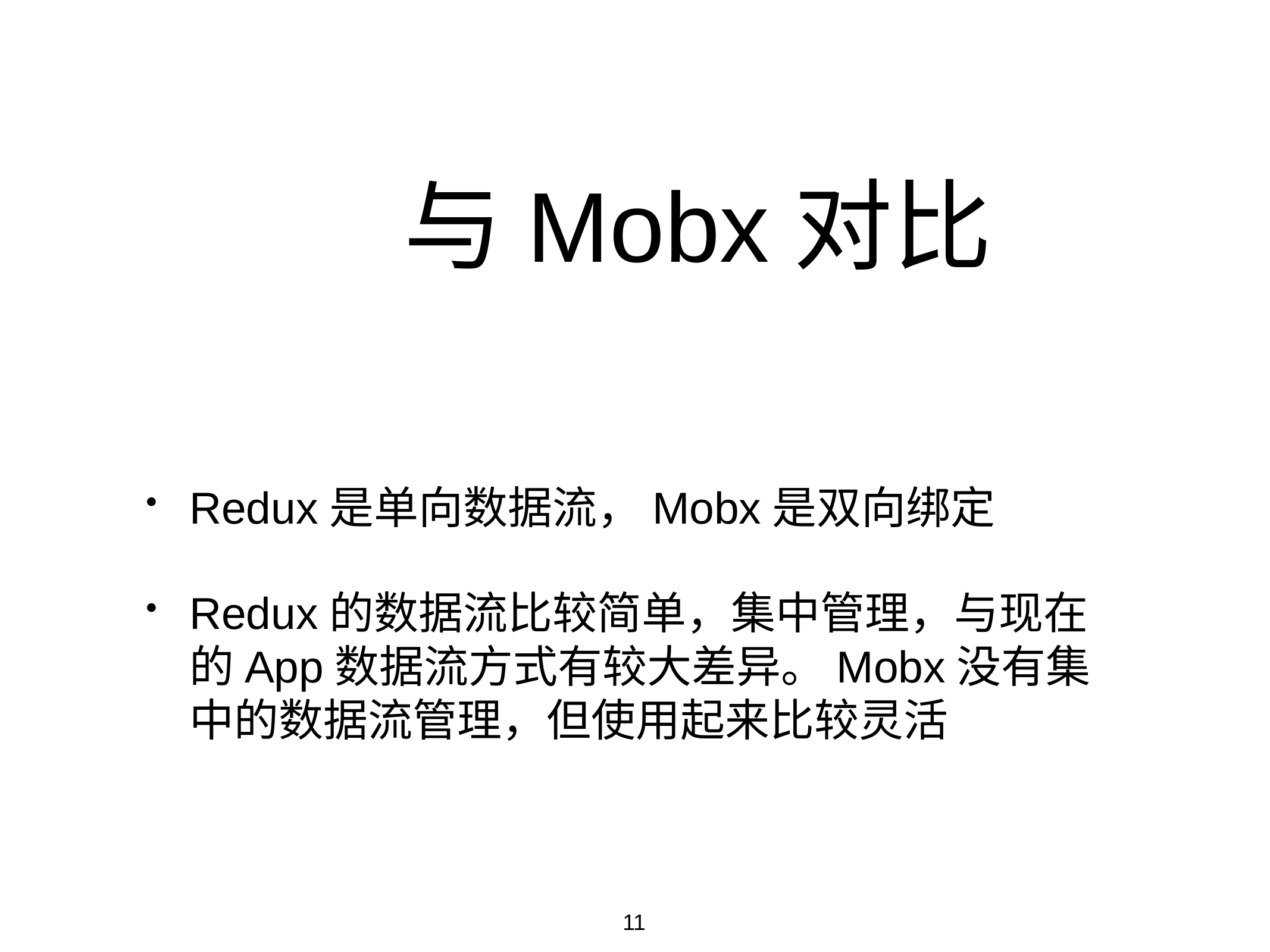

11
与Mobx对比
Redux是单向数据流，Mobx是双向绑定
Redux的数据流比较简单，集中管理，与现在的App数据流方式有较大差异。Mobx没有集中的数据流管理，但使用起来比较灵活